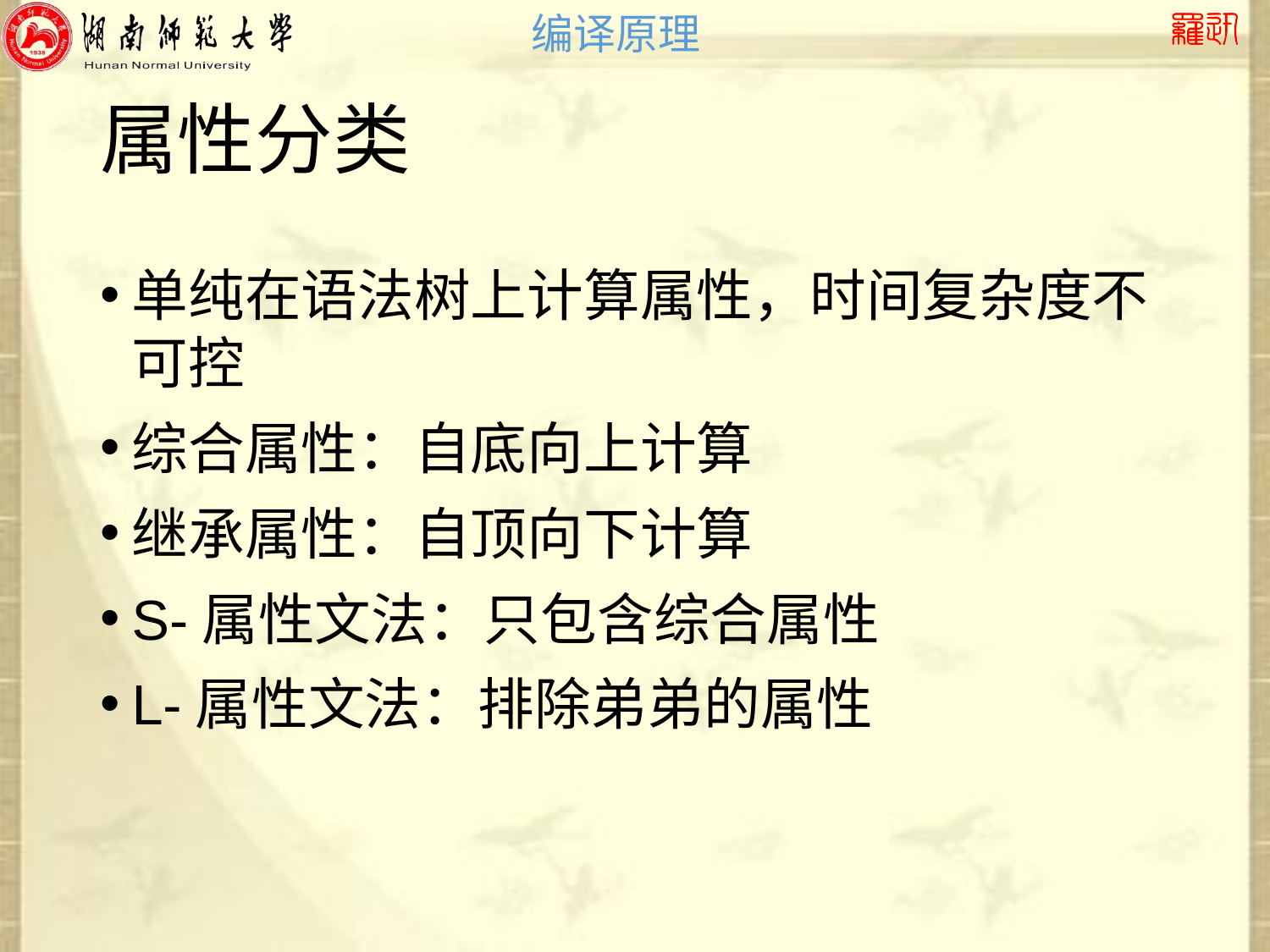

# 属性分类
单纯在语法树上计算属性，时间复杂度不可控
综合属性：自底向上计算
继承属性：自顶向下计算
S-属性文法：只包含综合属性
L-属性文法：排除弟弟的属性